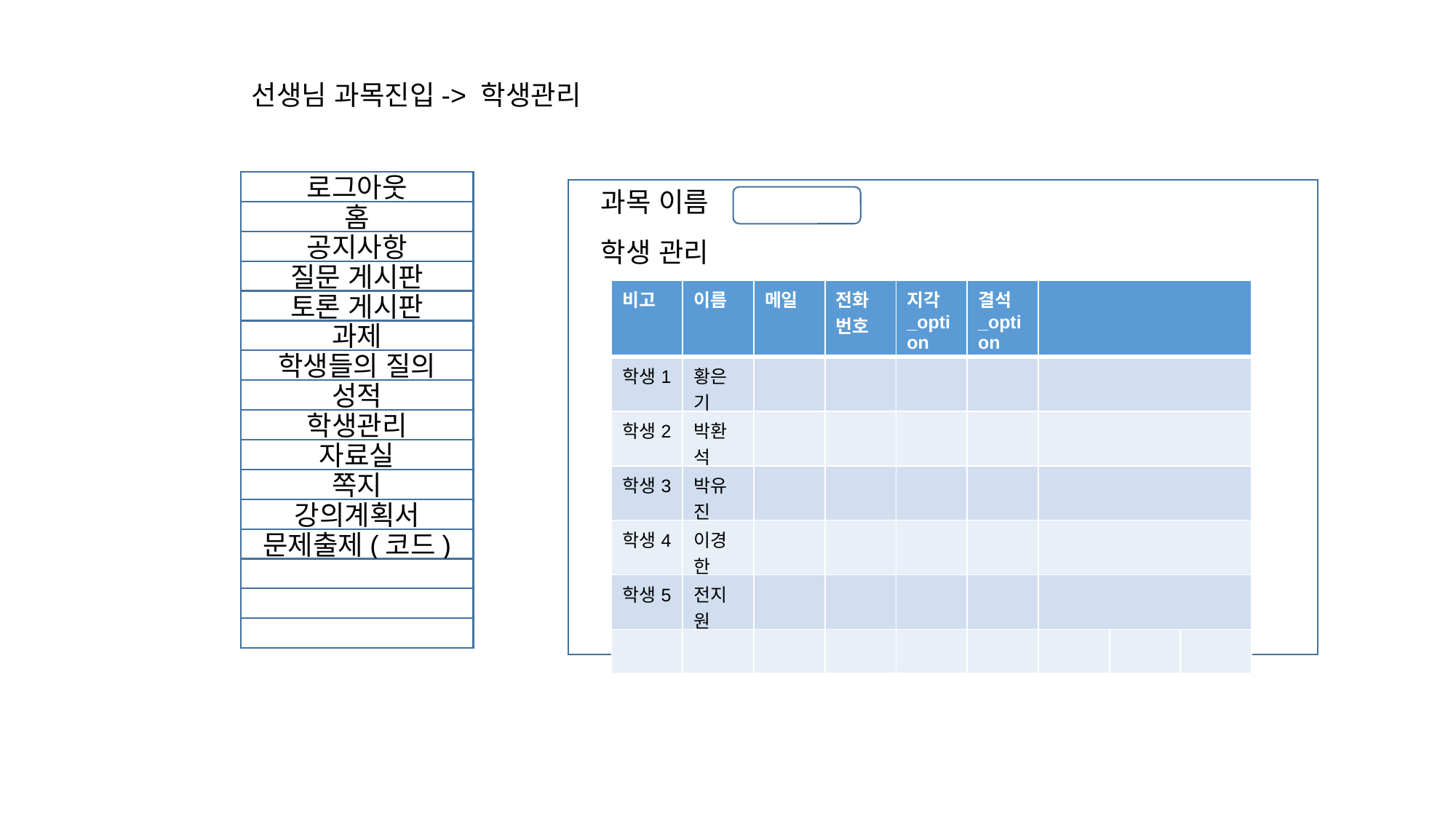

선생님 과목진입-> 학생관리
로그아웃
홈
공지사항
질문 게시판
토론 게시판
과제
학생들의 질의
성적
학생관리
자료실
쪽지
강의계획서
문제출제(코드)

과목 이름

학생 관리
| 비고 | 이름 | 메일 | 전화번호 | 지각\_option | 결석 \_option |  |  |  |
| --- | --- | --- | --- | --- | --- | --- | --- | --- |
| 학생1 | 황은기 |  |  |  |  |  |  |  |
| 학생2 | 박환석 |  |  |  |  |  |  |  |
| 학생3 | 박유진 |  |  |  |  |  |  |  |
| 학생4 | 이경한 |  |  |  |  |  |  |  |
| 학생5 | 전지원 |  |  |  |  |  |  |  |
|  |  |  |  |  |  |  |  |  |